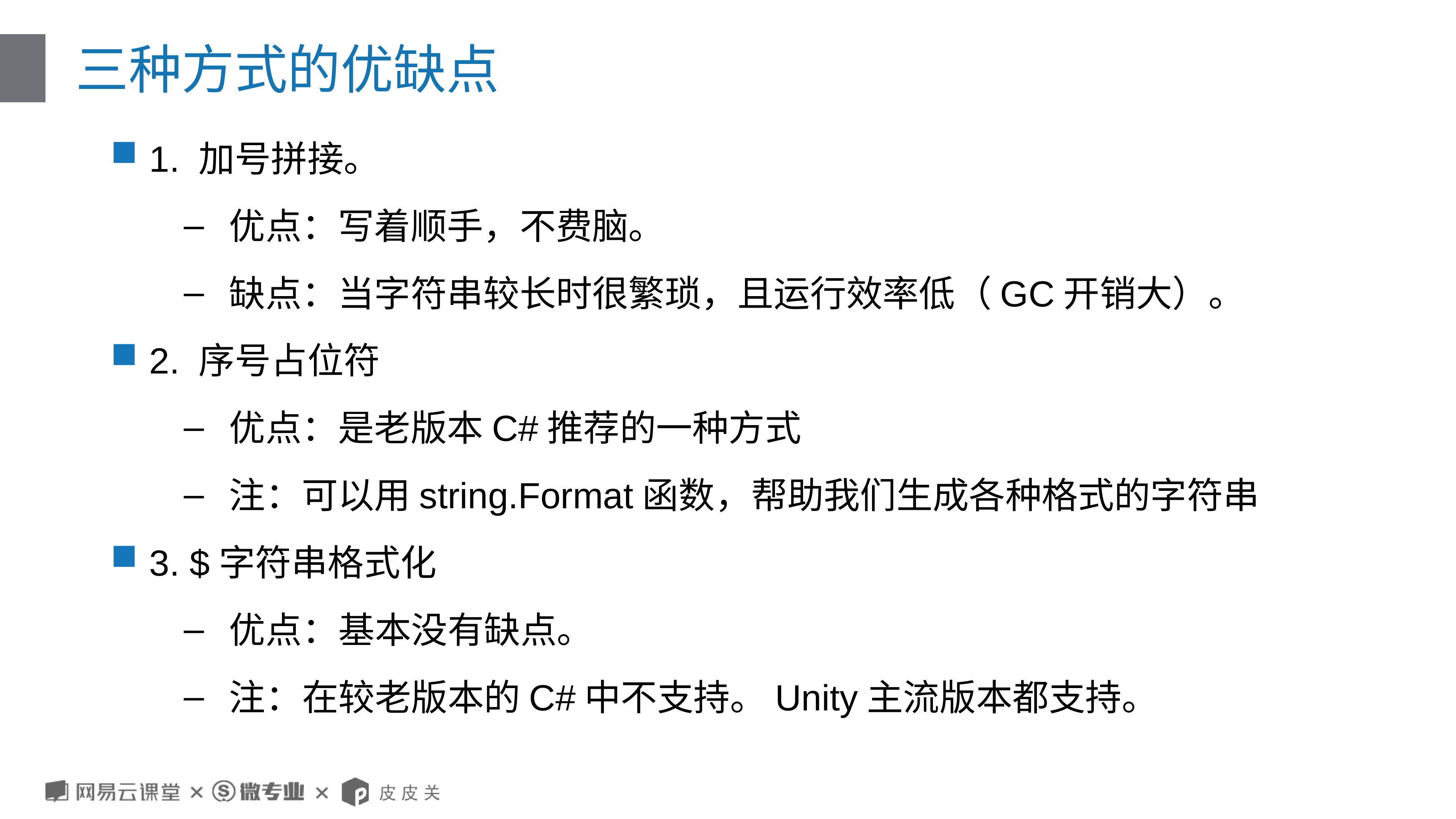

# 三种方式的优缺点
1. 加号拼接。
优点：写着顺手，不费脑。
缺点：当字符串较长时很繁琐，且运行效率低（GC开销大）。
2. 序号占位符
优点：是老版本C#推荐的一种方式
注：可以用string.Format函数，帮助我们生成各种格式的字符串
3. $字符串格式化
优点：基本没有缺点。
注：在较老版本的C#中不支持。Unity主流版本都支持。